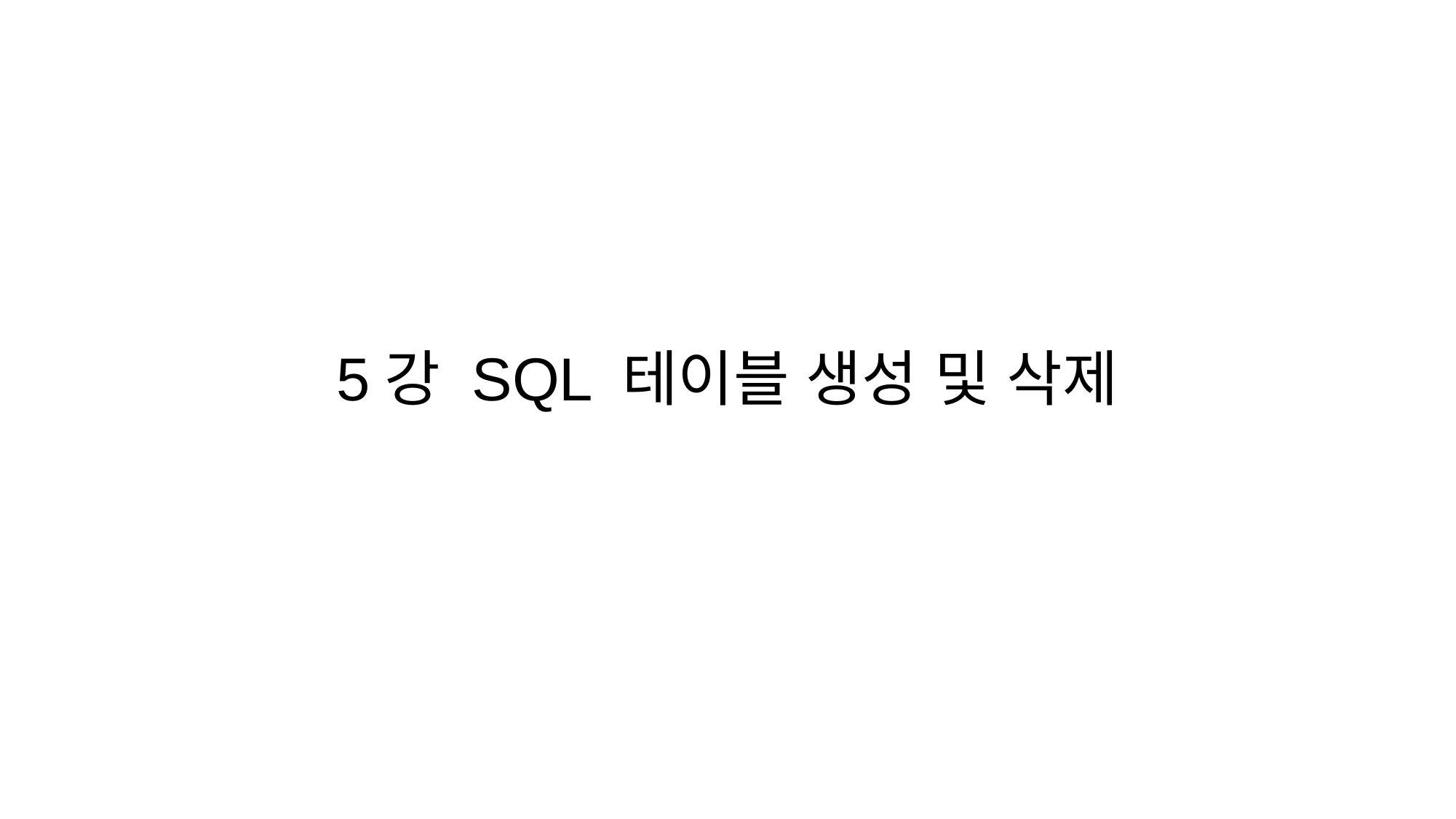

# 5강 SQL 테이블 생성 및 삭제